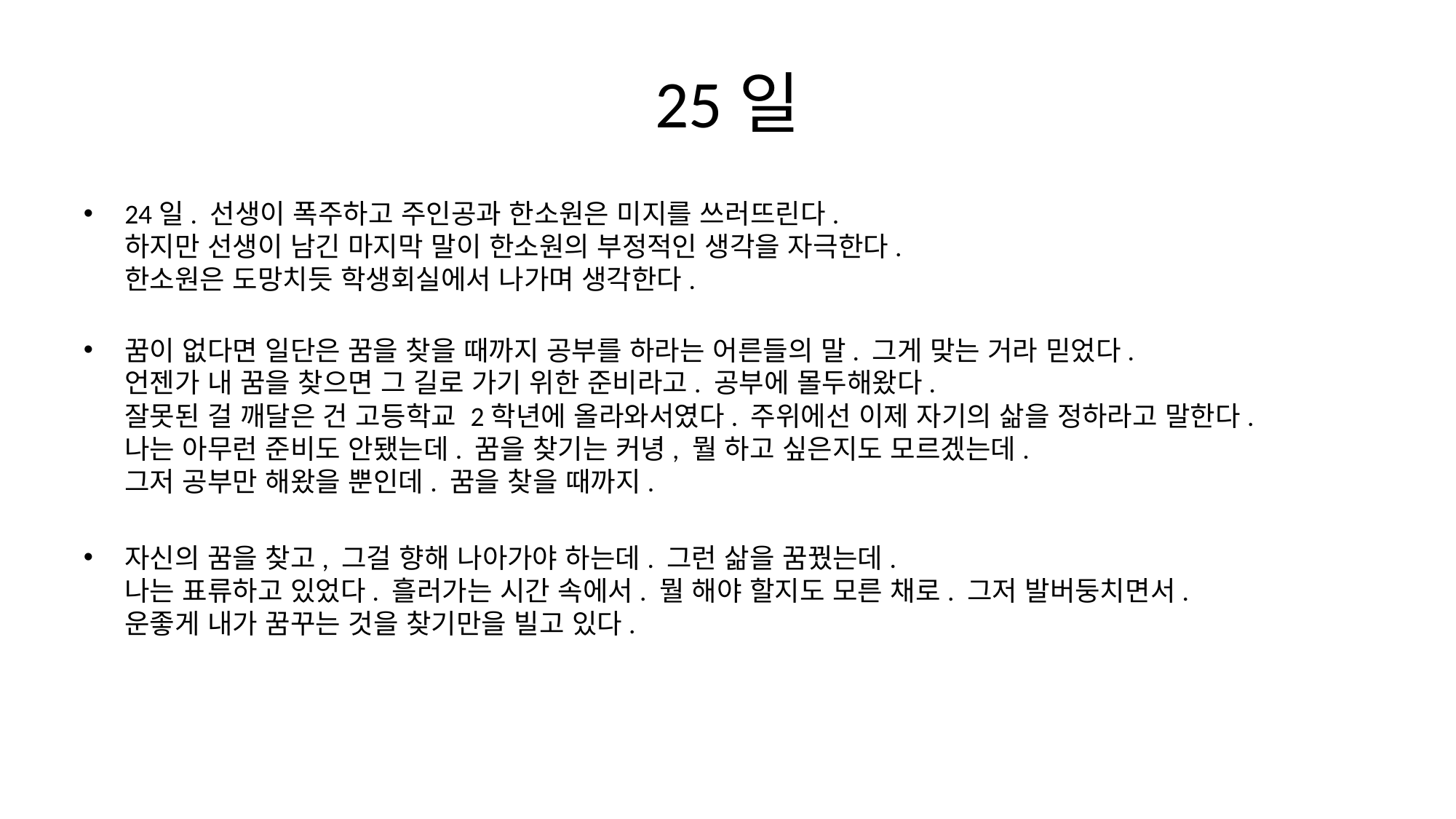

# 25일
24일. 선생이 폭주하고 주인공과 한소원은 미지를 쓰러뜨린다.
하지만 선생이 남긴 마지막 말이 한소원의 부정적인 생각을 자극한다.
한소원은 도망치듯 학생회실에서 나가며 생각한다.
꿈이 없다면 일단은 꿈을 찾을 때까지 공부를 하라는 어른들의 말. 그게 맞는 거라 믿었다.
언젠가 내 꿈을 찾으면 그 길로 가기 위한 준비라고. 공부에 몰두해왔다.
잘못된 걸 깨달은 건 고등학교 2학년에 올라와서였다. 주위에선 이제 자기의 삶을 정하라고 말한다.
나는 아무런 준비도 안됐는데. 꿈을 찾기는 커녕, 뭘 하고 싶은지도 모르겠는데.
그저 공부만 해왔을 뿐인데. 꿈을 찾을 때까지.

자신의 꿈을 찾고, 그걸 향해 나아가야 하는데. 그런 삶을 꿈꿨는데.
나는 표류하고 있었다. 흘러가는 시간 속에서. 뭘 해야 할지도 모른 채로. 그저 발버둥치면서.
운좋게 내가 꿈꾸는 것을 찾기만을 빌고 있다.